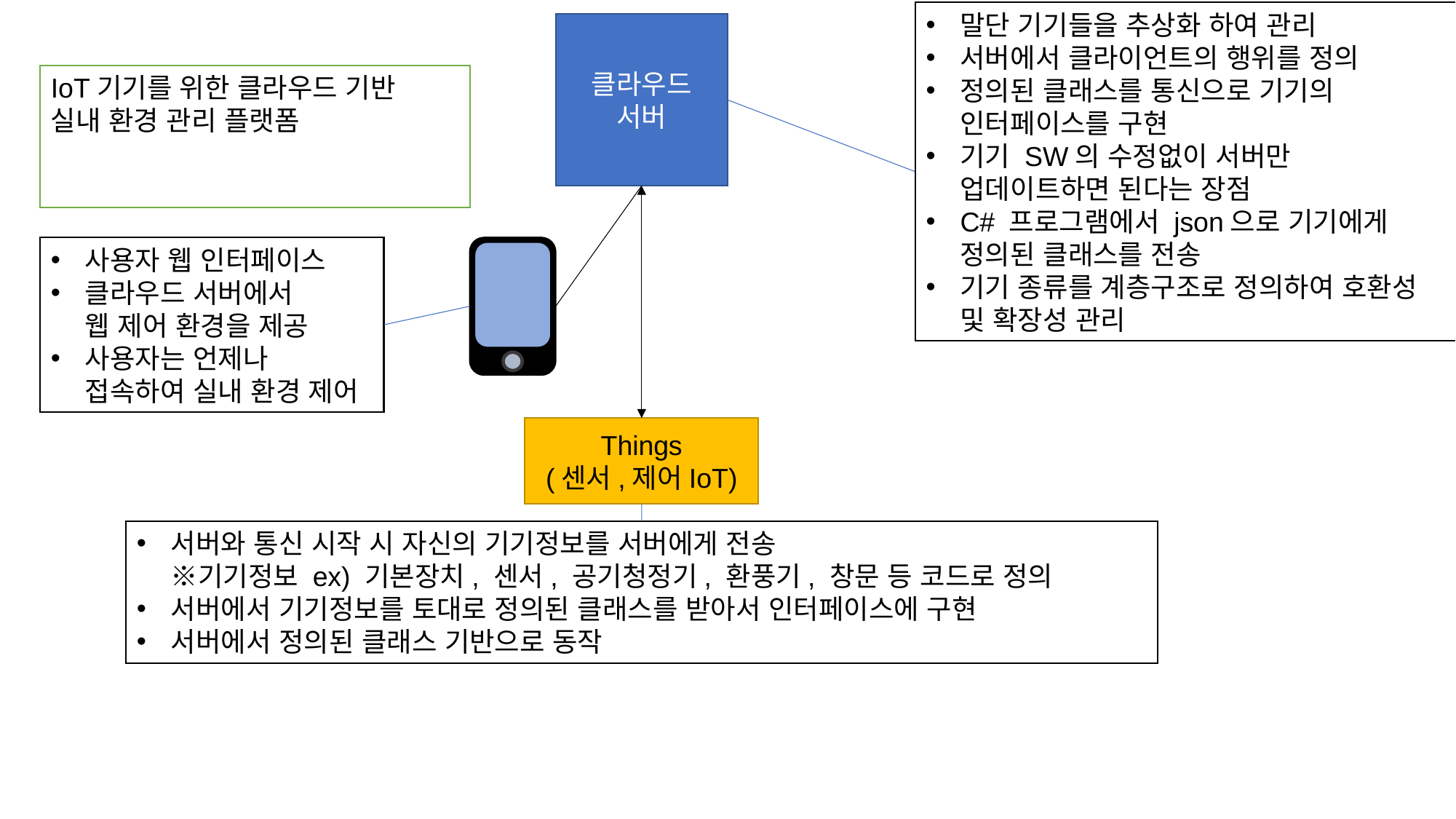

말단 기기들을 추상화 하여 관리
서버에서 클라이언트의 행위를 정의
정의된 클래스를 통신으로 기기의
인터페이스를 구현
기기 SW의 수정없이 서버만
업데이트하면 된다는 장점
C# 프로그램에서 json으로 기기에게
정의된 클래스를 전송
기기 종류를 계층구조로 정의하여 호환성 및 확장성 관리
클라우드
서버
IoT기기를 위한 클라우드 기반
실내 환경 관리 플랫폼

사용자 웹 인터페이스
클라우드 서버에서
웹 제어 환경을 제공
사용자는 언제나 접속하여 실내 환경 제어

Things
(센서,제어IoT)

서버와 통신 시작 시 자신의 기기정보를 서버에게 전송
※기기정보 ex) 기본장치, 센서, 공기청정기, 환풍기, 창문 등 코드로 정의
서버에서 기기정보를 토대로 정의된 클래스를 받아서 인터페이스에 구현
서버에서 정의된 클래스 기반으로 동작